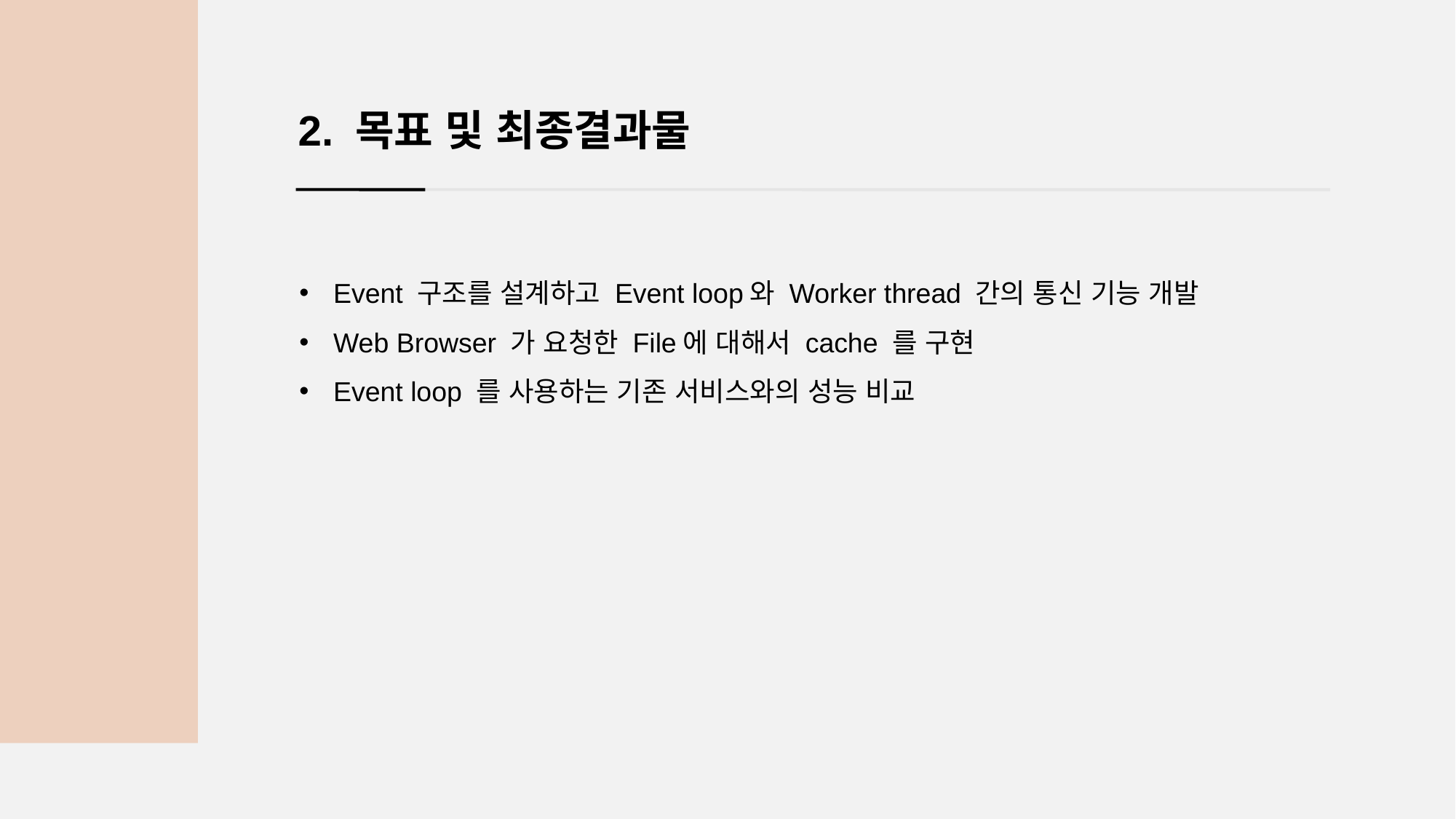

2. 목표 및 최종결과물

Event 구조를 설계하고 Event loop와 Worker thread 간의 통신 기능 개발
Web Browser 가 요청한 File에 대해서 cache 를 구현
Event loop 를 사용하는 기존 서비스와의 성능 비교